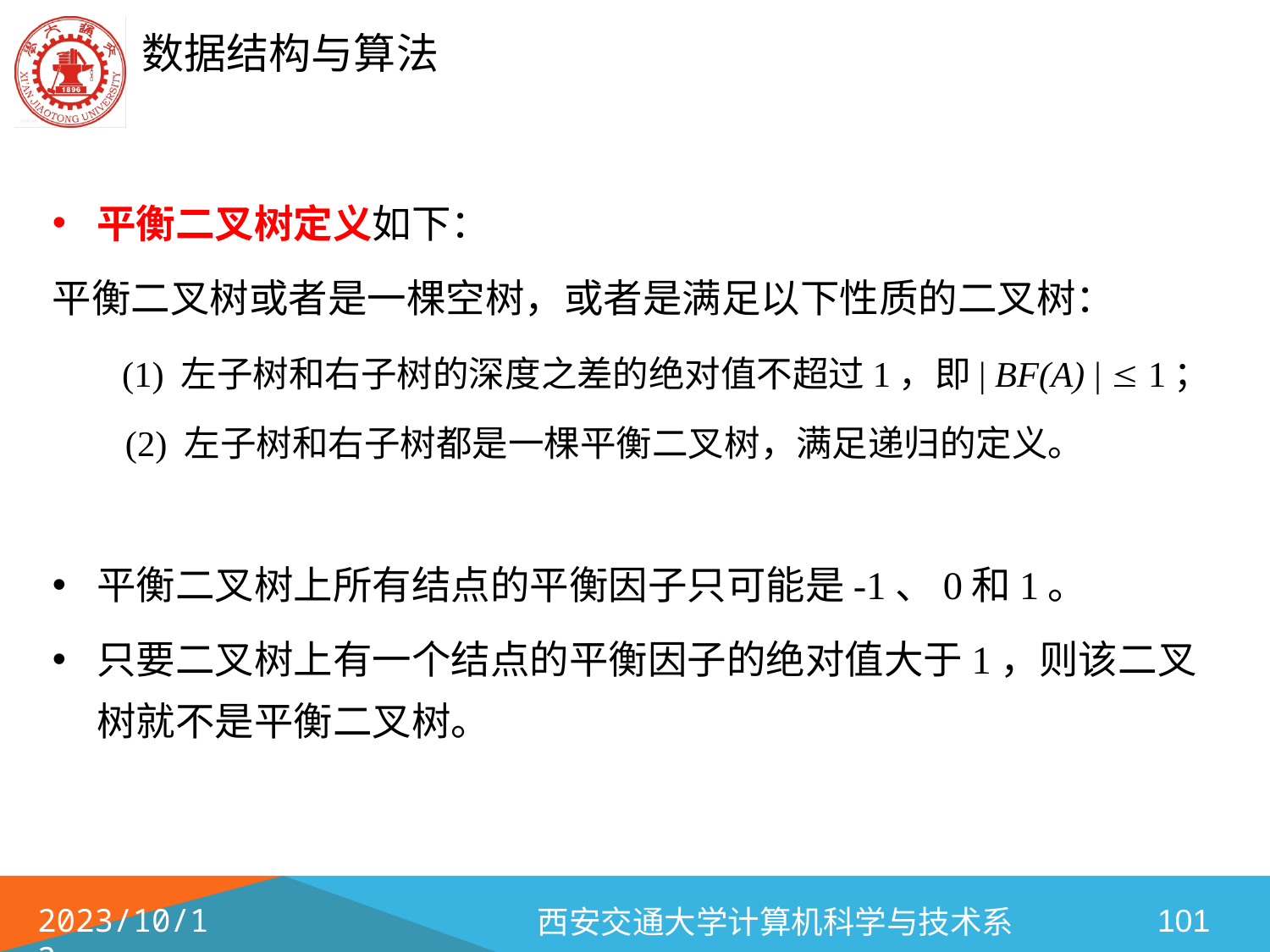

平衡二叉树定义如下：
平衡二叉树或者是一棵空树，或者是满足以下性质的二叉树：
       (1) 左子树和右子树的深度之差的绝对值不超过1，即| BF(A) | ≤ 1；
        (2) 左子树和右子树都是一棵平衡二叉树，满足递归的定义。

平衡二叉树上所有结点的平衡因子只可能是-1、0和1。
只要二叉树上有一个结点的平衡因子的绝对值大于1，则该二叉树就不是平衡二叉树。